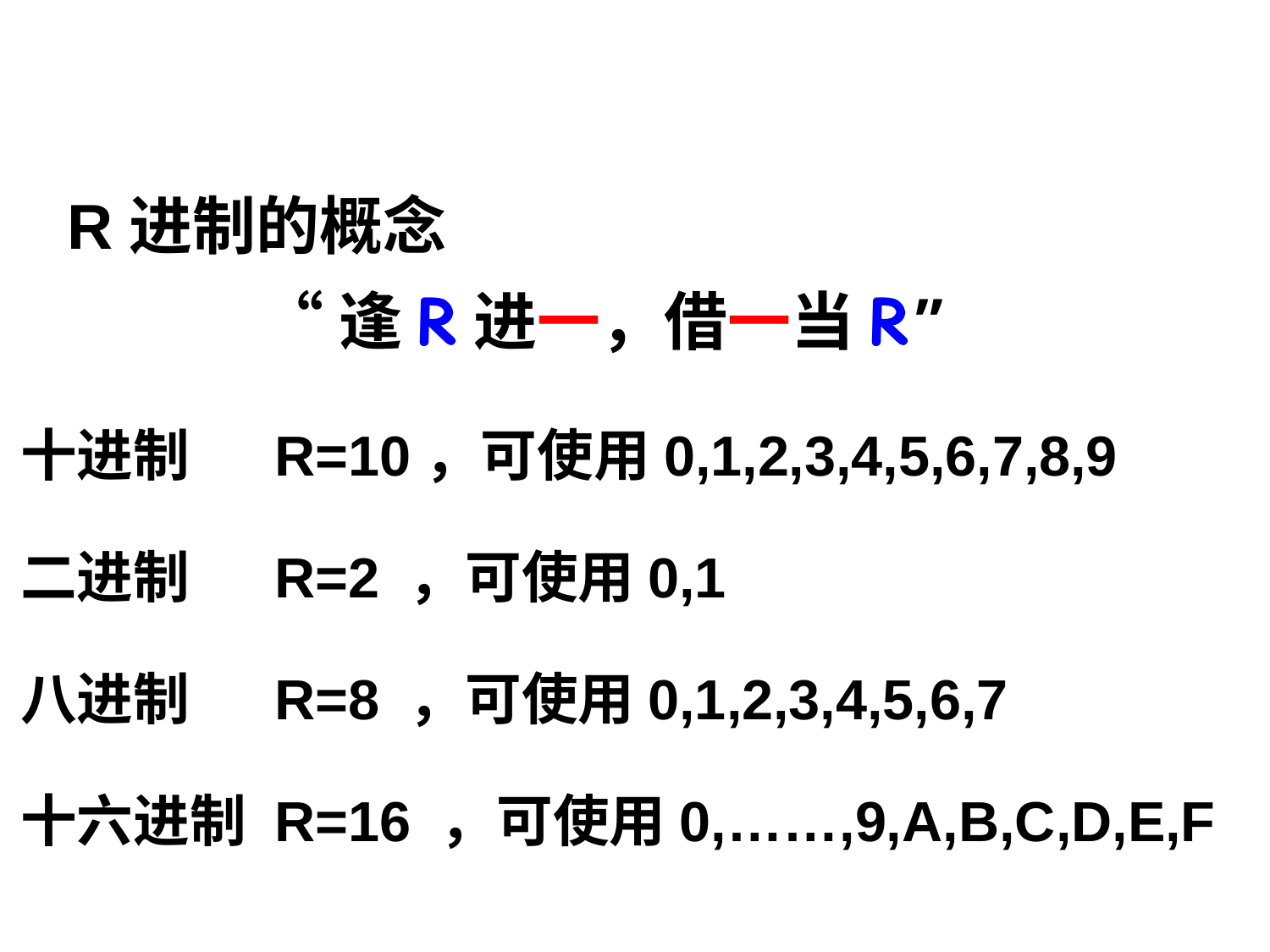

R进制的概念
“逢R进一，借一当R”
十进制	R=10，可使用0,1,2,3,4,5,6,7,8,9
二进制	R=2 ，可使用0,1
八进制	R=8 ，可使用0,1,2,3,4,5,6,7
十六进制	R=16 ，可使用0,……,9,A,B,C,D,E,F